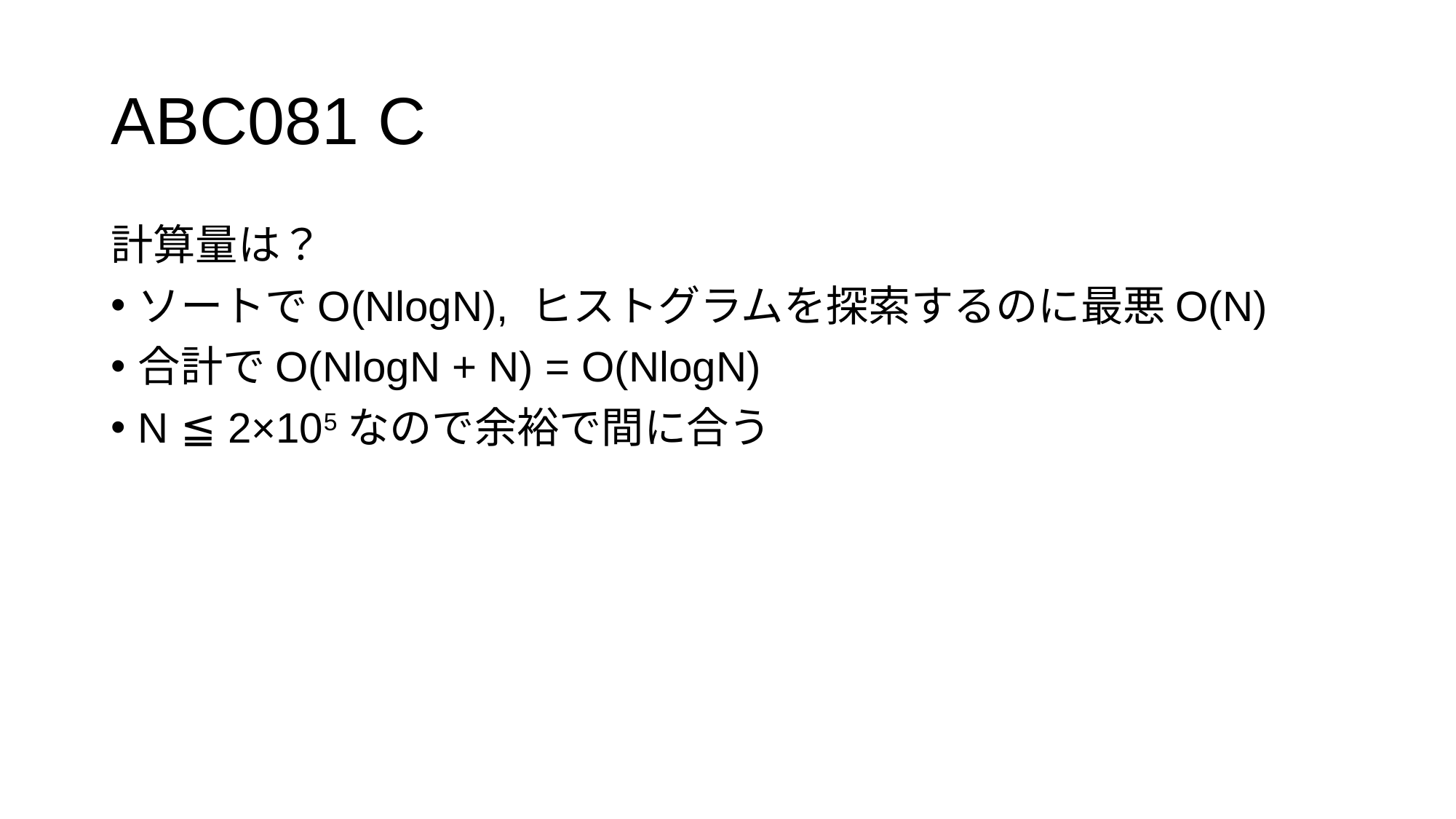

# ABC081 C
計算量は？
ソートでO(NlogN), ヒストグラムを探索するのに最悪O(N)
合計でO(NlogN + N) = O(NlogN)
N ≦ 2×105なので余裕で間に合う